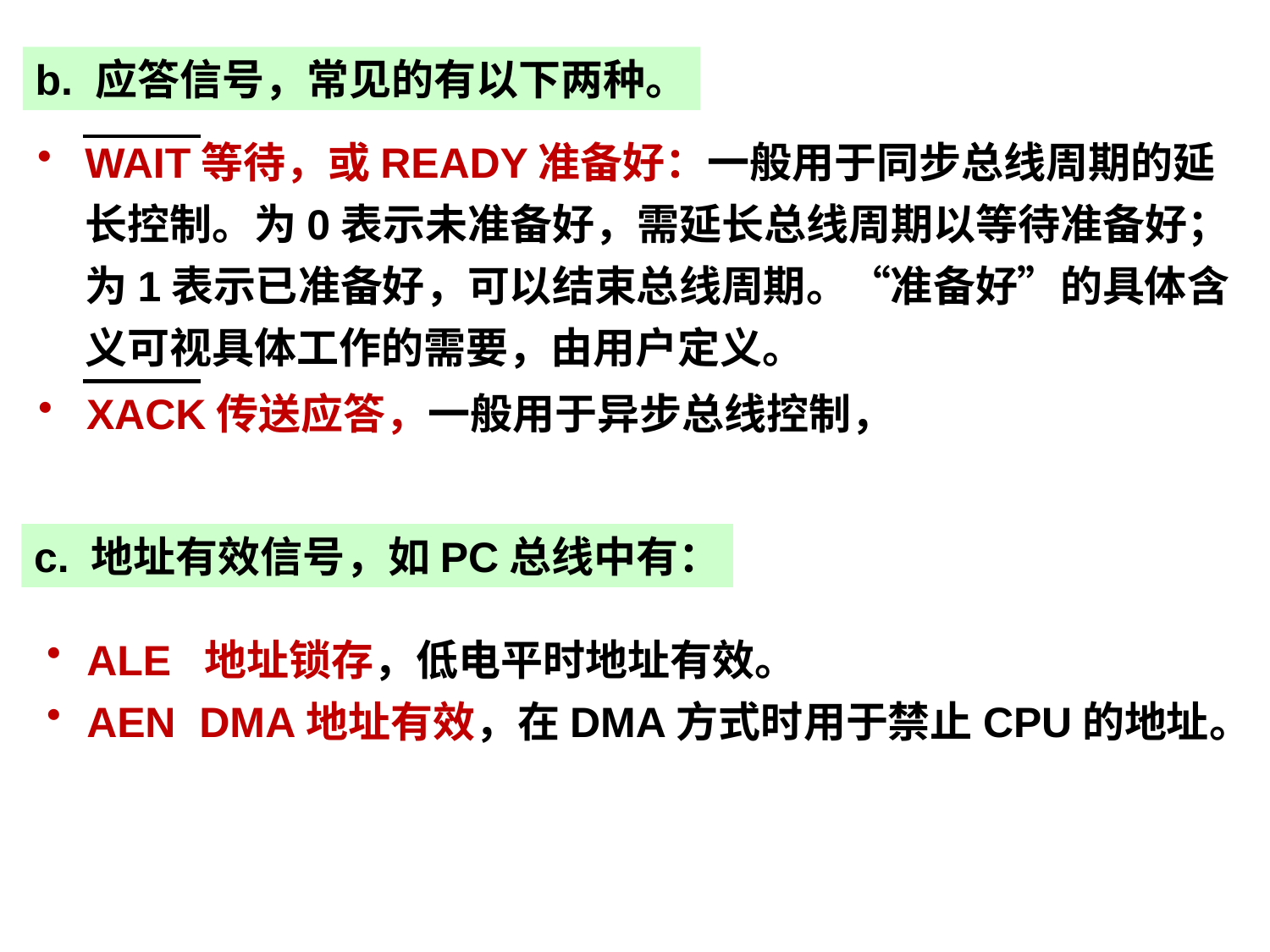

b. 应答信号，常见的有以下两种。
WAIT等待，或READY准备好：一般用于同步总线周期的延长控制。为0表示未准备好，需延长总线周期以等待准备好；为1表示已准备好，可以结束总线周期。“准备好”的具体含义可视具体工作的需要，由用户定义。
XACK传送应答，一般用于异步总线控制，
c. 地址有效信号，如PC总线中有：
ALE  地址锁存，低电平时地址有效。
AEN  DMA地址有效，在DMA方式时用于禁止CPU的地址。
156